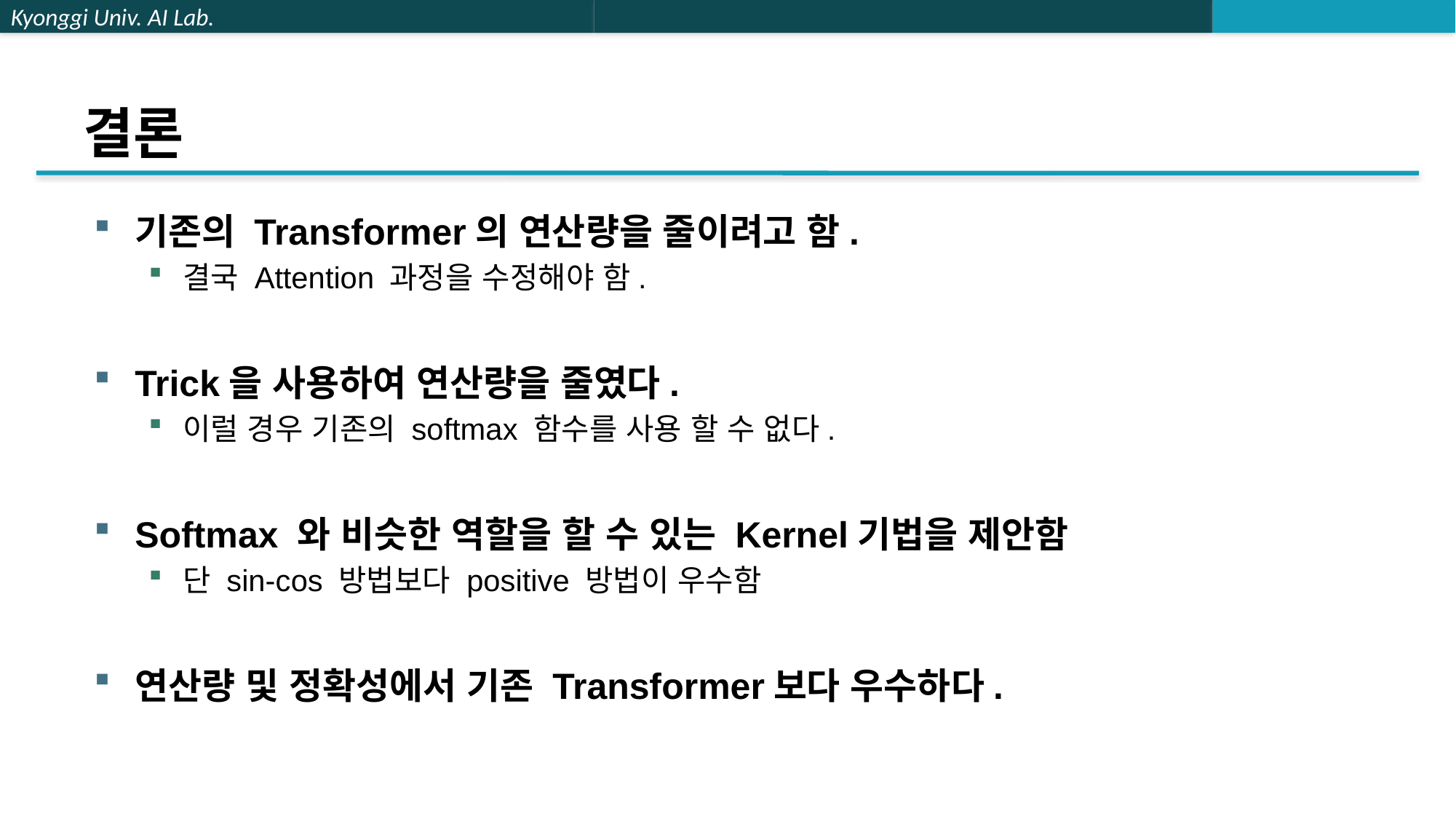

# 결론
기존의 Transformer의 연산량을 줄이려고 함.
결국 Attention 과정을 수정해야 함.

Trick을 사용하여 연산량을 줄였다.
이럴 경우 기존의 softmax 함수를 사용 할 수 없다.

Softmax 와 비슷한 역할을 할 수 있는 Kernel기법을 제안함
단 sin-cos 방법보다 positive 방법이 우수함

연산량 및 정확성에서 기존 Transformer보다 우수하다.